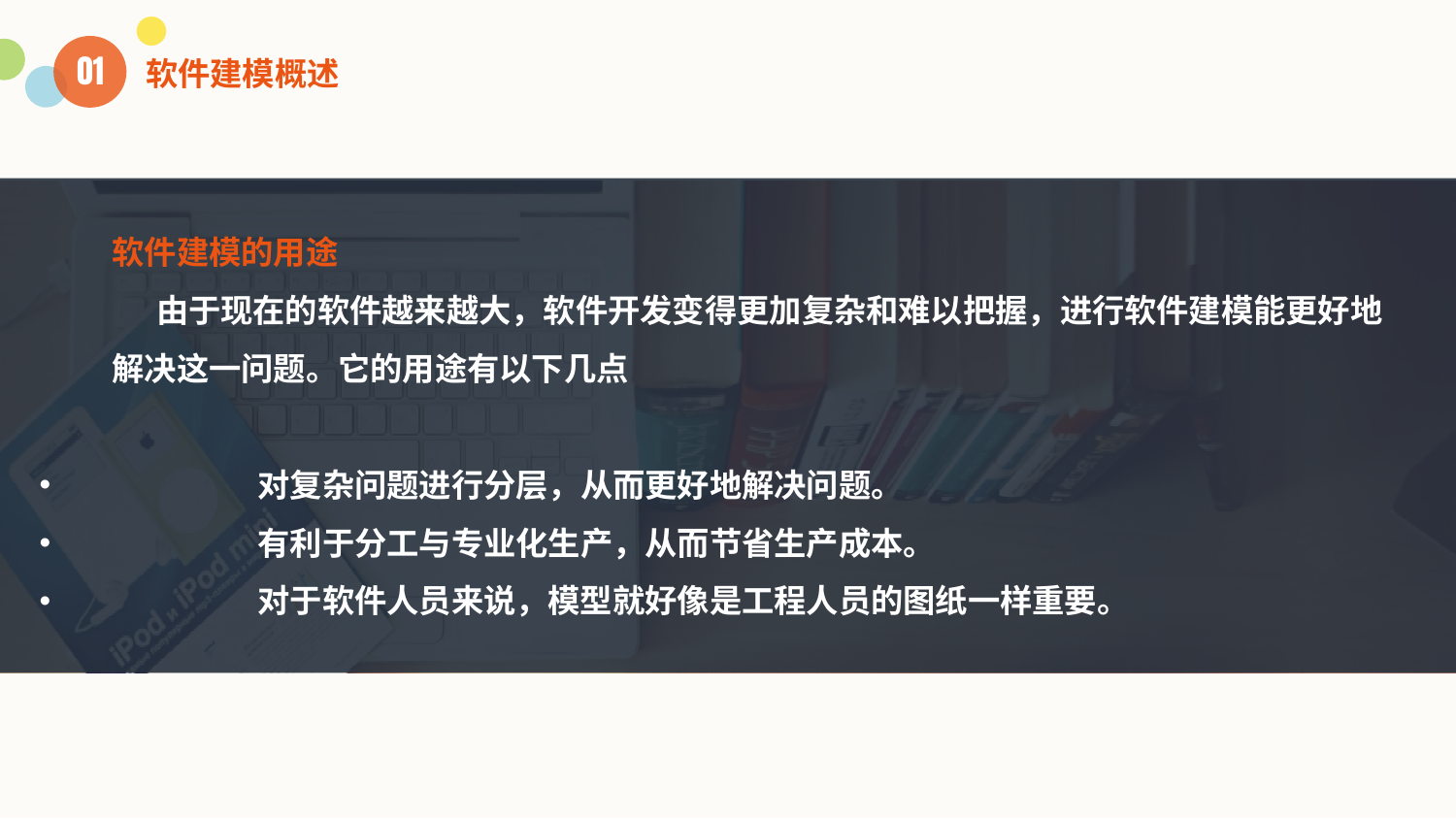

01
软件建模概述

	软件建模的用途
               由于现在的软件越来越大，软件开发变得更加复杂和难以把握，进行软件建模能更好地解决这一问题。它的用途有以下几点

	对复杂问题进行分层，从而更好地解决问题。
	有利于分工与专业化生产，从而节省生产成本。
	对于软件人员来说，模型就好像是工程人员的图纸一样重要。